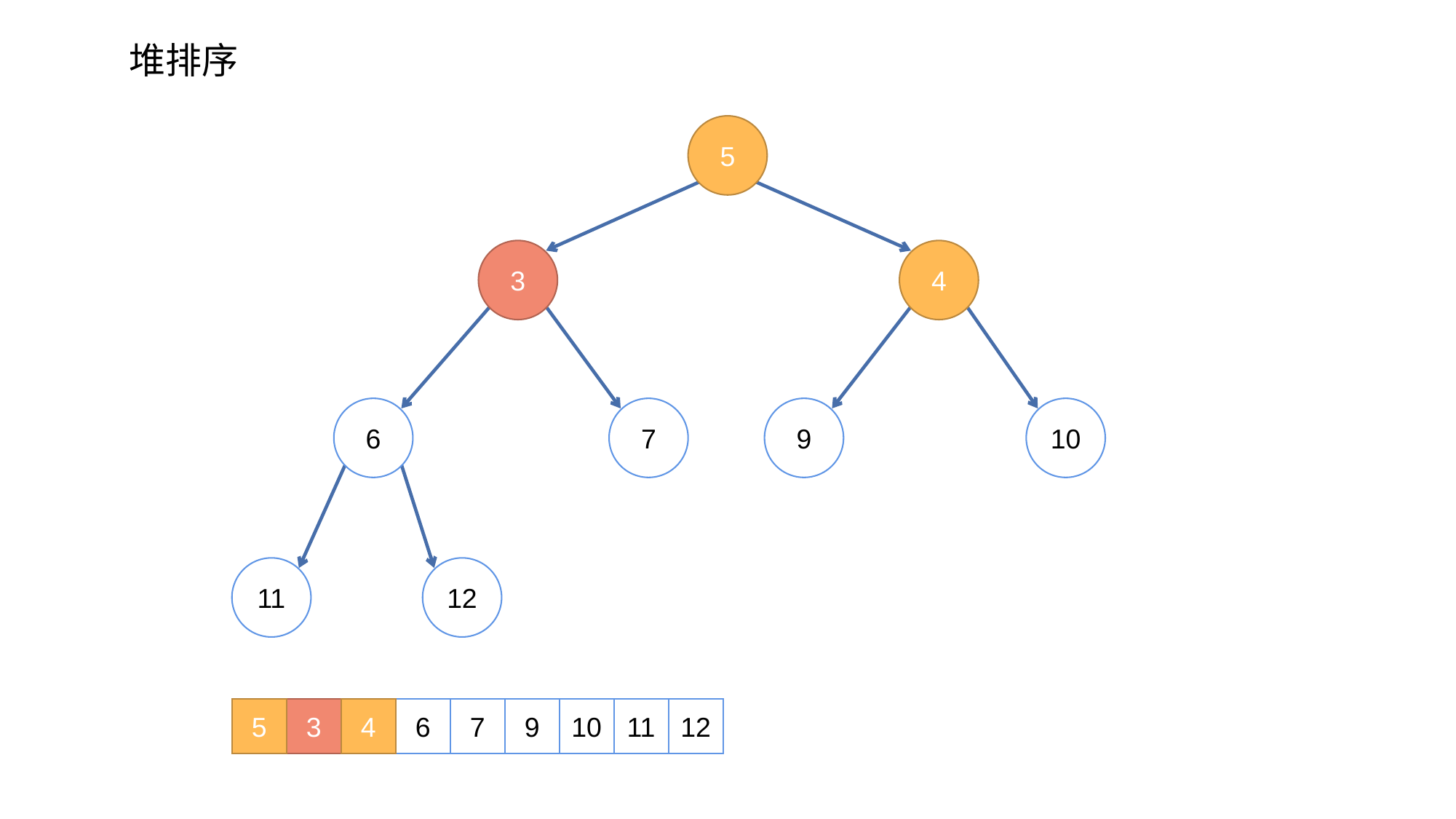

堆排序
5
3
4
6
7
9
10
11
12
5
3
4
6
7
9
10
11
12